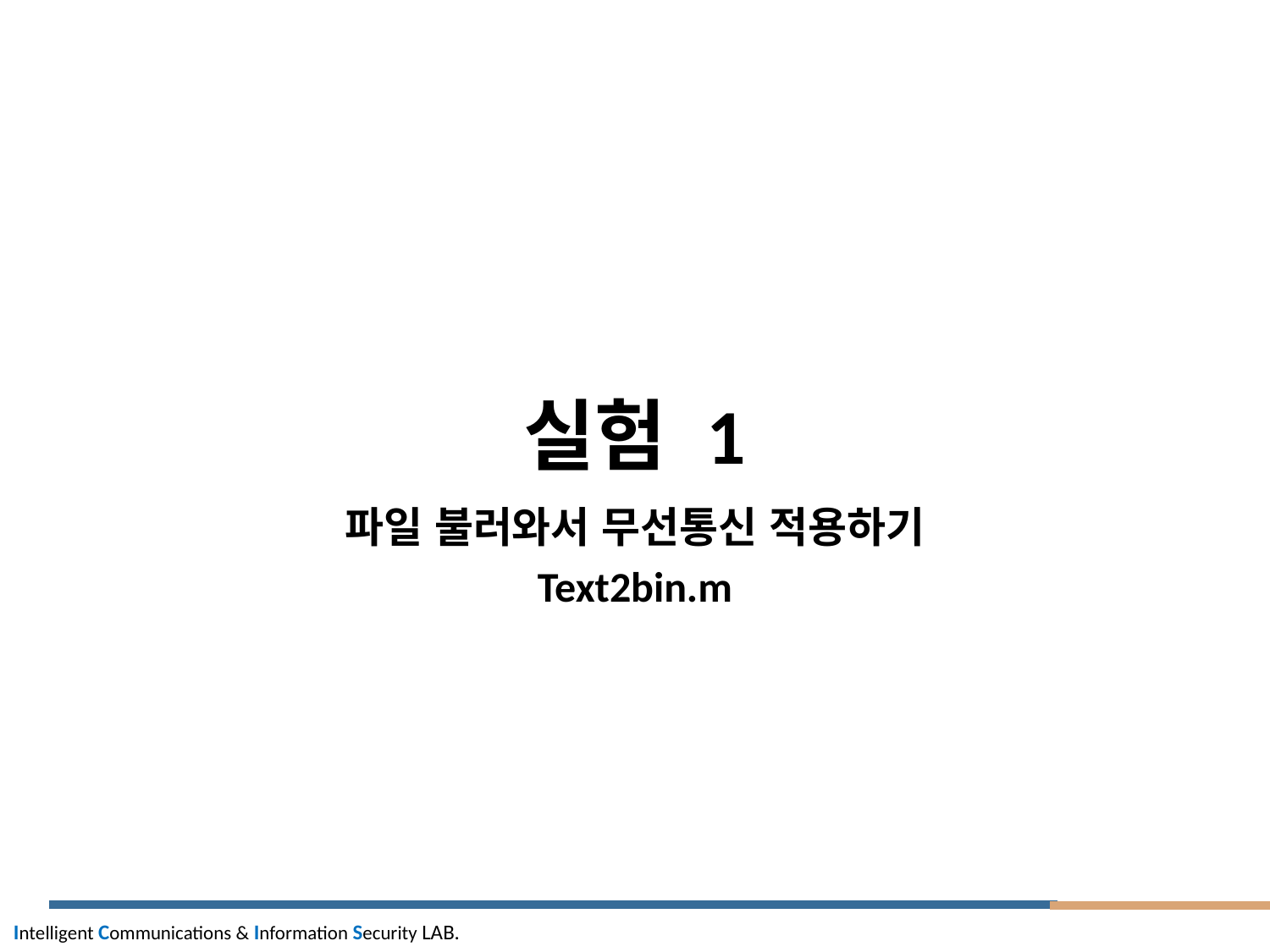

# 실험 1
파일 불러와서 무선통신 적용하기
Text2bin.m